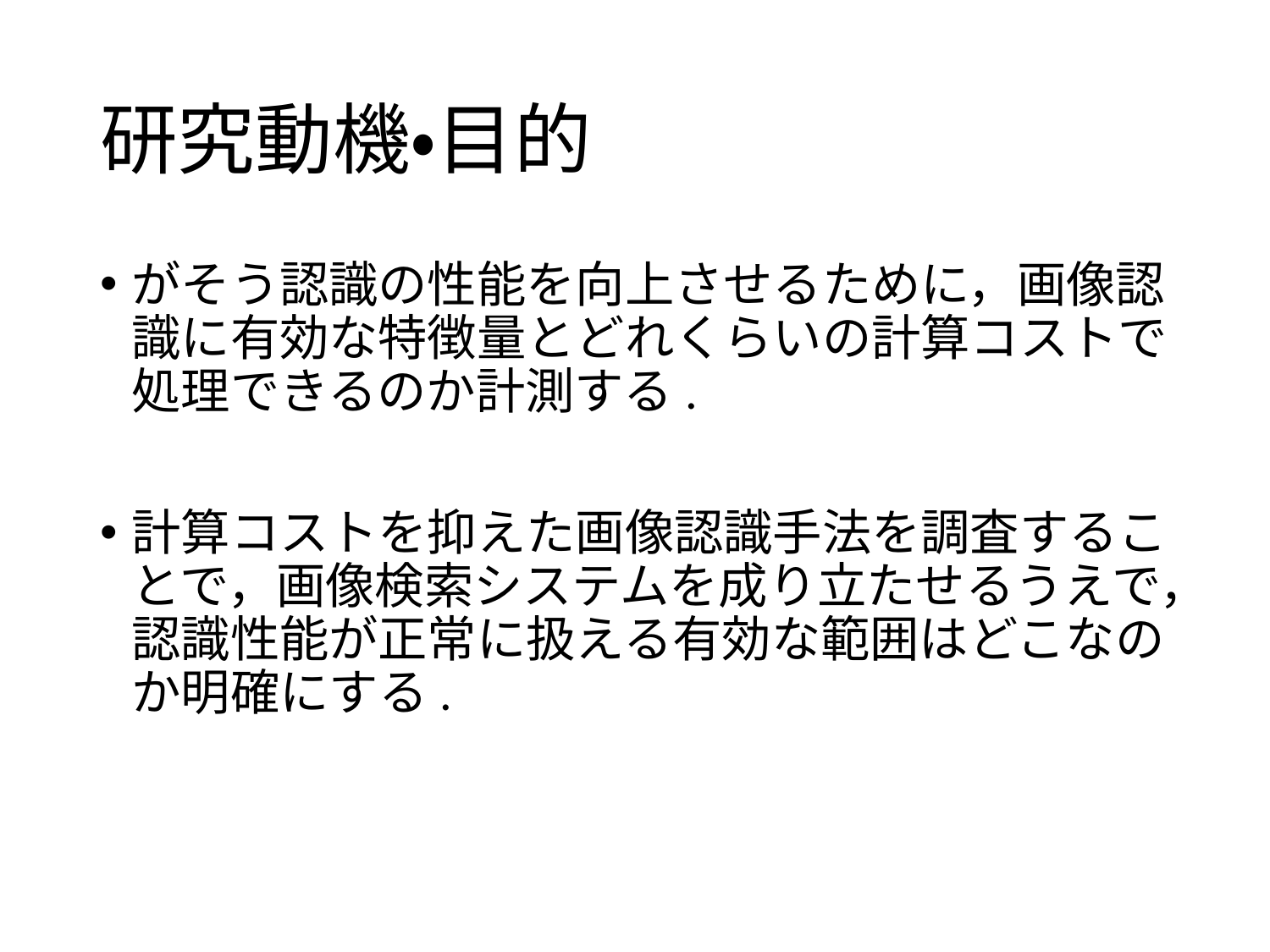

# 研究動機・目的
がそう認識の性能を向上させるために，画像認識に有効な特徴量とどれくらいの計算コストで処理できるのか計測する.

計算コストを抑えた画像認識手法を調査することで，画像検索システムを成り立たせるうえで，認識性能が正常に扱える有効な範囲はどこなのか明確にする.